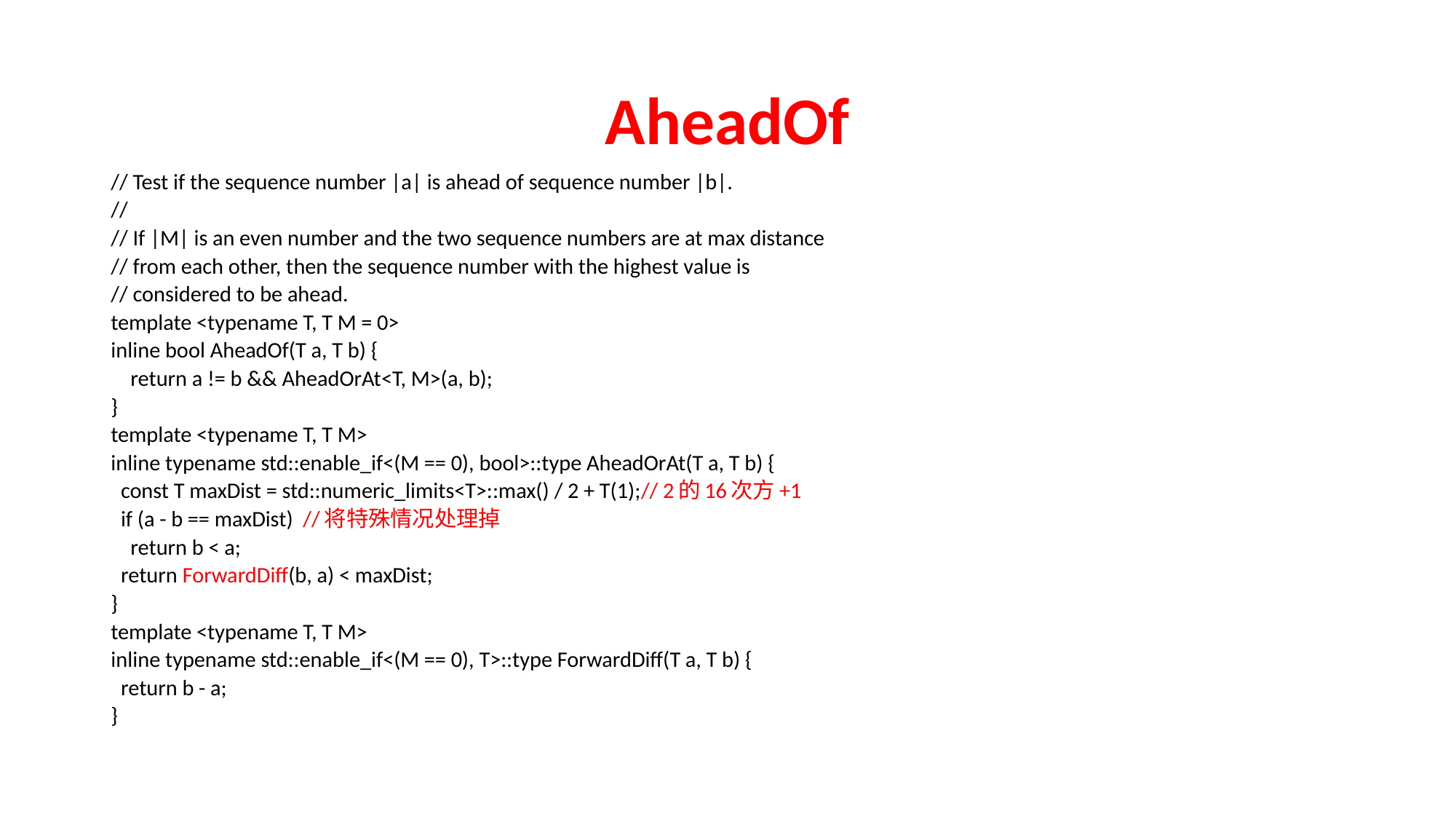

# AheadOf

// Test if the sequence number |a| is ahead of sequence number |b|.
//
// If |M| is an even number and the two sequence numbers are at max distance
// from each other, then the sequence number with the highest value is
// considered to be ahead.
template <typename T, T M = 0>
inline bool AheadOf(T a, T b) {
    return a != b && AheadOrAt<T, M>(a, b);
}
template <typename T, T M>
inline typename std::enable_if<(M == 0), bool>::type AheadOrAt(T a, T b) {
  const T maxDist = std::numeric_limits<T>::max() / 2 + T(1);// 2的16次方+1
  if (a - b == maxDist)  //将特殊情况处理掉
    return b < a;
  return ForwardDiff(b, a) < maxDist;
}
template <typename T, T M>
inline typename std::enable_if<(M == 0), T>::type ForwardDiff(T a, T b) {
  return b - a;
}